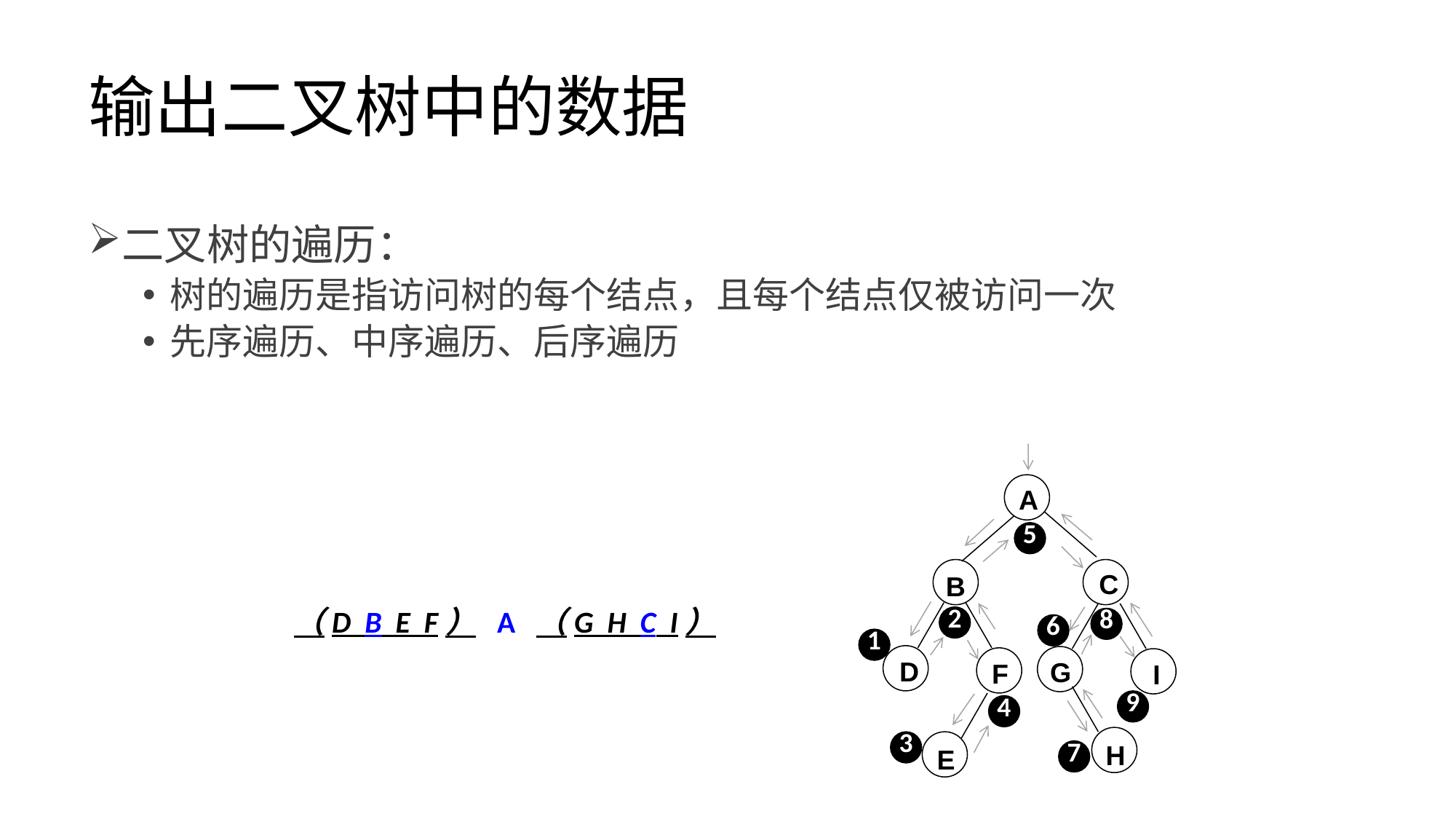

# 输出二叉树中的数据
二叉树的遍历：
树的遍历是指访问树的每个结点，且每个结点仅被访问一次
先序遍历、中序遍历、后序遍历

A

5

C
B
2

8

6

1

D
G
F
I
9

4

3

7

H
E
（D  B  E  F）  A  （G  H  C  I）